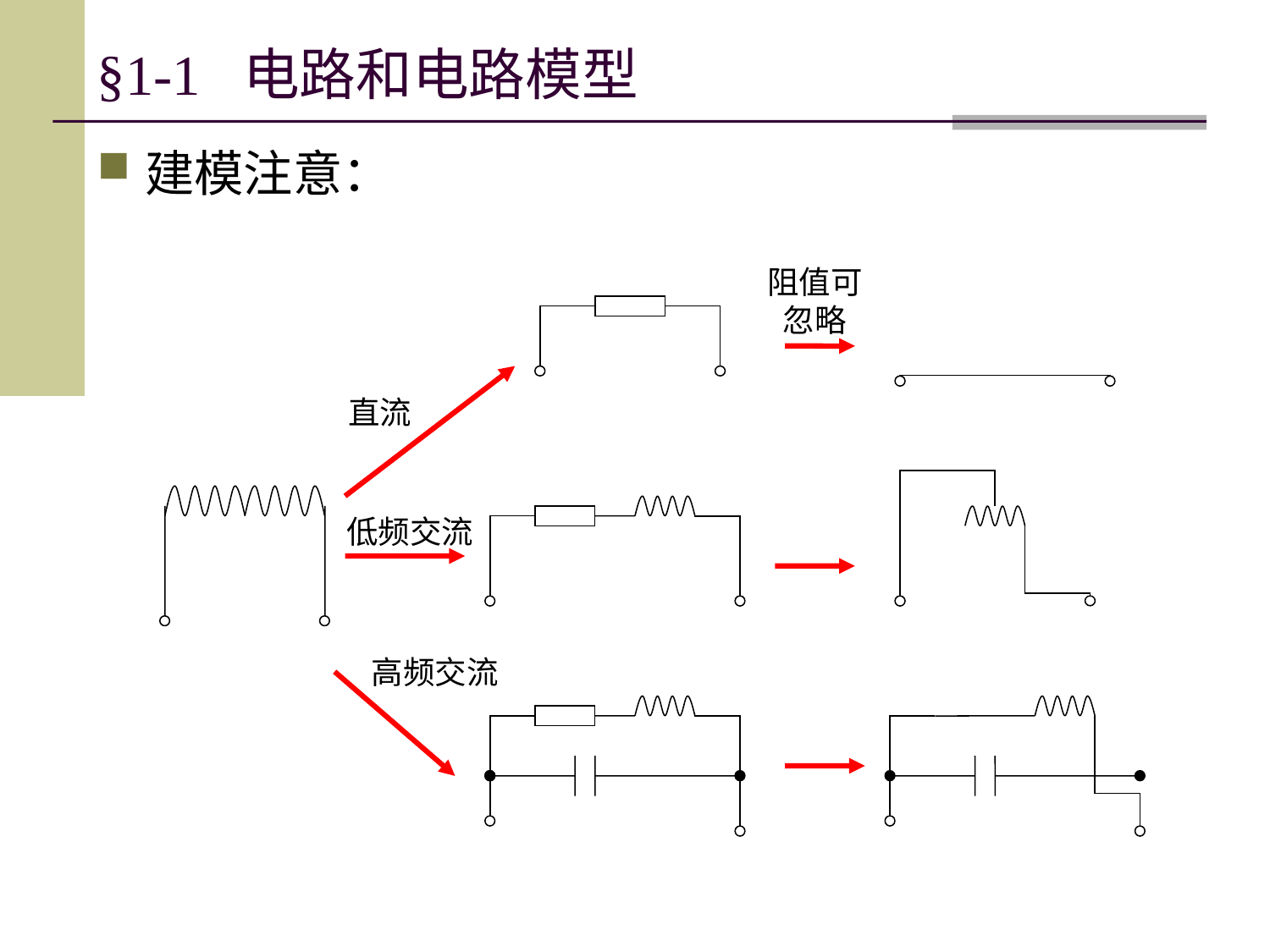

# §1-1  电路和电路模型
建模注意：

阻值可忽略

直流

低频交流

高频交流